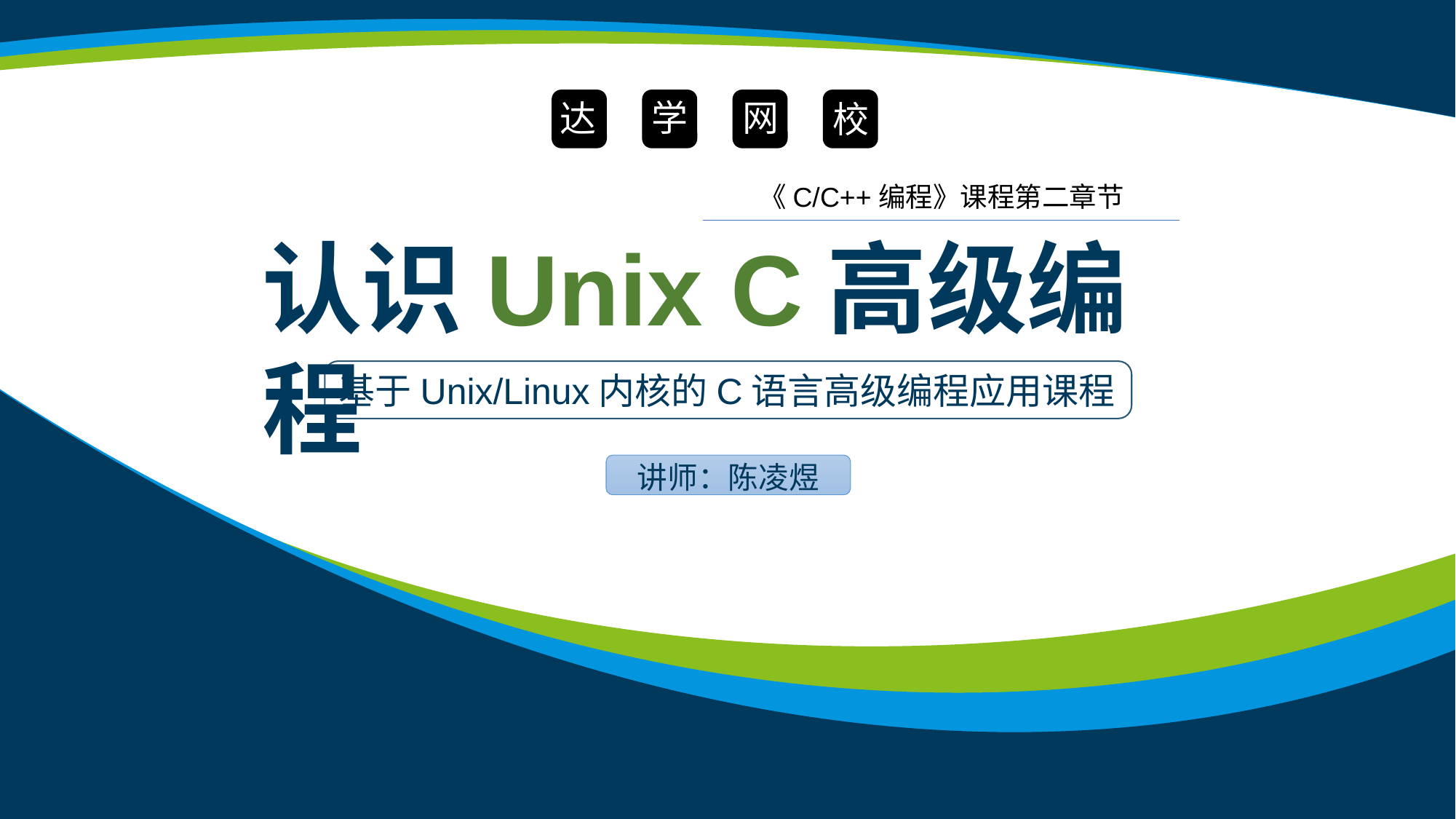

网
学
达

校
《C/C++编程》课程第二章节
认识Unix C高级编程

基于Unix/Linux内核的C语言高级编程应用课程

讲师：陈凌煜